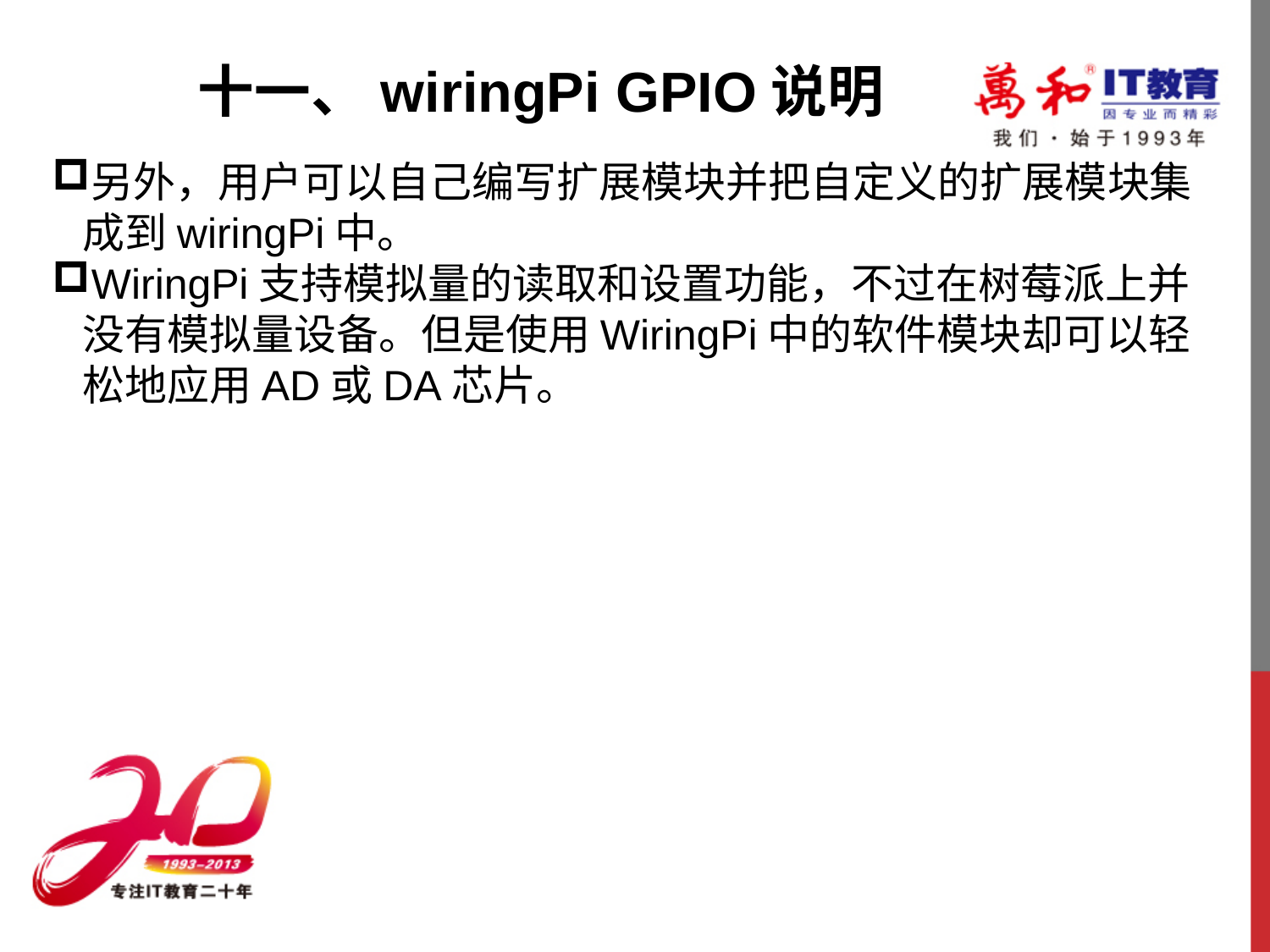

十一、wiringPi GPIO说明
另外，用户可以自己编写扩展模块并把自定义的扩展模块集成到wiringPi中。
WiringPi支持模拟量的读取和设置功能，不过在树莓派上并没有模拟量设备。但是使用WiringPi中的软件模块却可以轻松地应用AD或DA芯片。